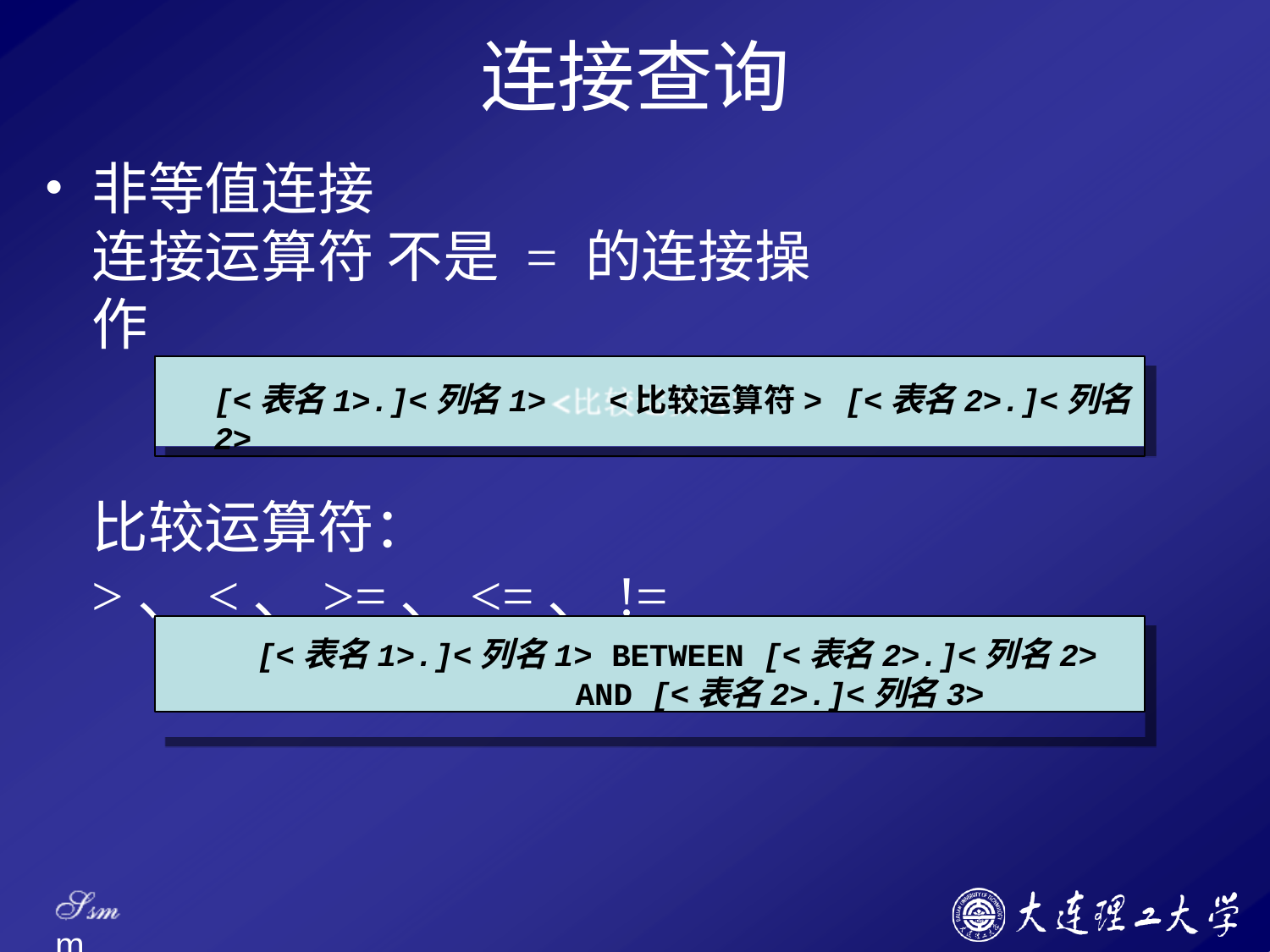

# 连接查询
非等值连接
连接运算符 不是 = 的连接操作

[<表名1>.]<列名1>	<比较运算符>	[<表名2>.]<列名2>

比较运算符：>、<、>=、<=、!=
[<表名1>.]<列名1> BETWEEN [<表名2>.]<列名2>
AND [<表名2>.]<列名3>

Ssm